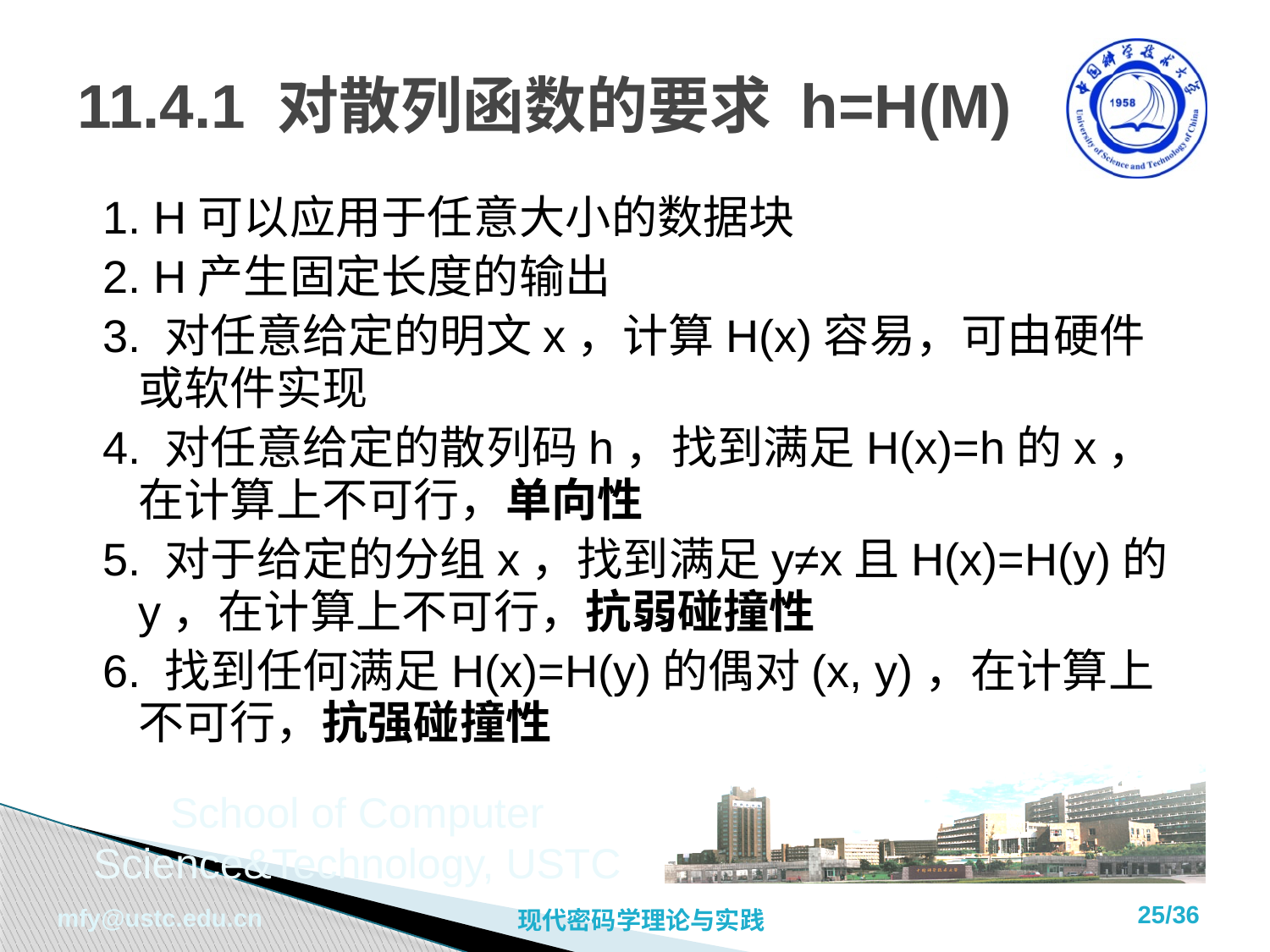

# 11.4.1 对散列函数的要求 h=H(M)
1. H可以应用于任意大小的数据块
2. H产生固定长度的输出
3. 对任意给定的明文x，计算H(x)容易，可由硬件或软件实现
4. 对任意给定的散列码h，找到满足H(x)=h的x，在计算上不可行，单向性
5. 对于给定的分组x，找到满足y≠x且H(x)=H(y)的y，在计算上不可行，抗弱碰撞性
6. 找到任何满足H(x)=H(y)的偶对(x, y)，在计算上不可行，抗强碰撞性